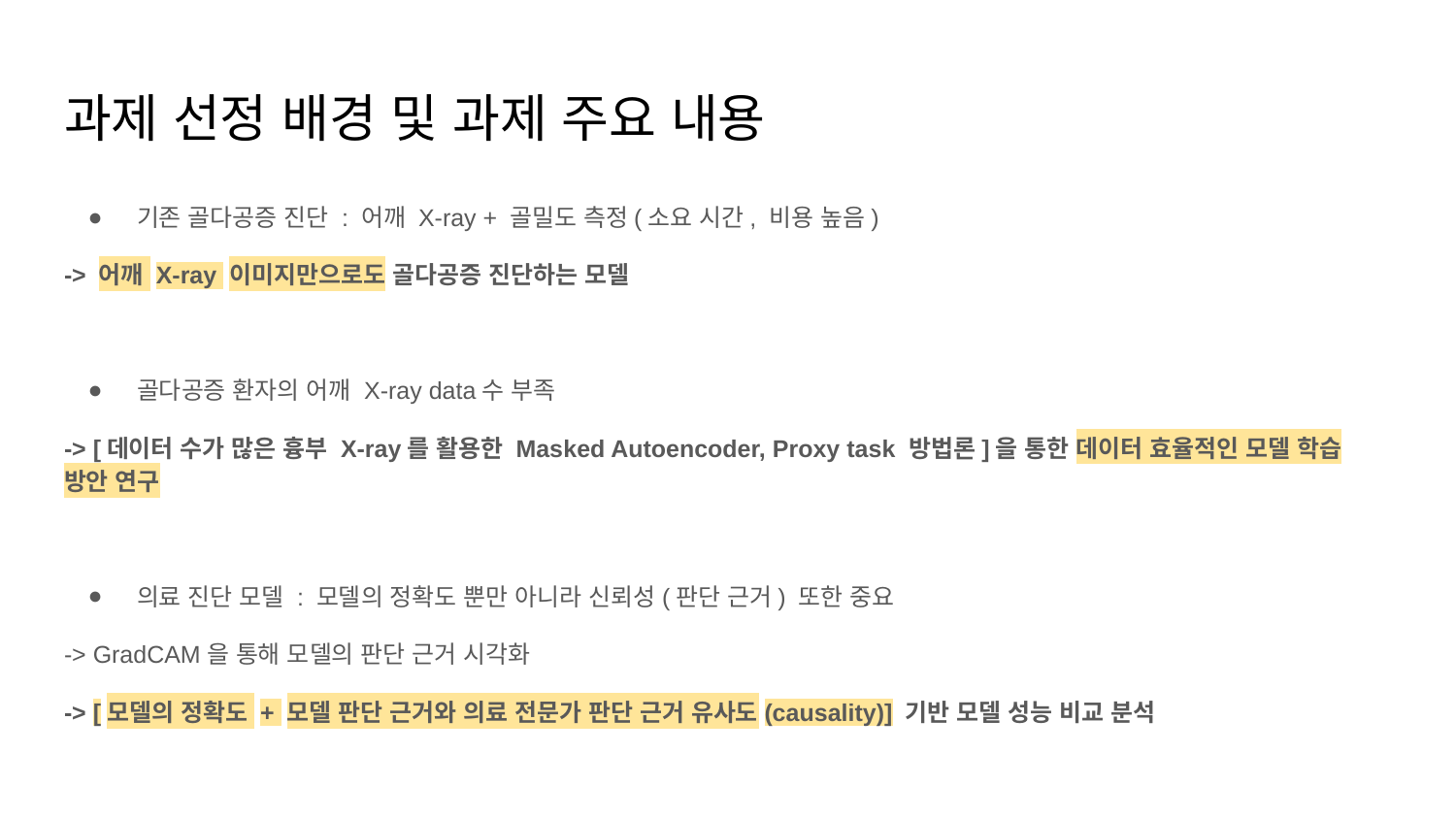

# 과제 선정 배경 및 과제 주요 내용
기존 골다공증 진단 : 어깨 X-ray + 골밀도 측정(소요 시간, 비용 높음)
-> 어깨 X-ray 이미지만으로도 골다공증 진단하는 모델

골다공증 환자의 어깨 X-ray data수 부족
-> [데이터 수가 많은 흉부 X-ray를 활용한 Masked Autoencoder, Proxy task 방법론]을 통한 데이터 효율적인 모델 학습 방안 연구

의료 진단 모델 : 모델의 정확도 뿐만 아니라 신뢰성(판단 근거) 또한 중요
-> GradCAM을 통해 모델의 판단 근거 시각화
-> [모델의 정확도 + 모델 판단 근거와 의료 전문가 판단 근거 유사도(causality)] 기반 모델 성능 비교 분석